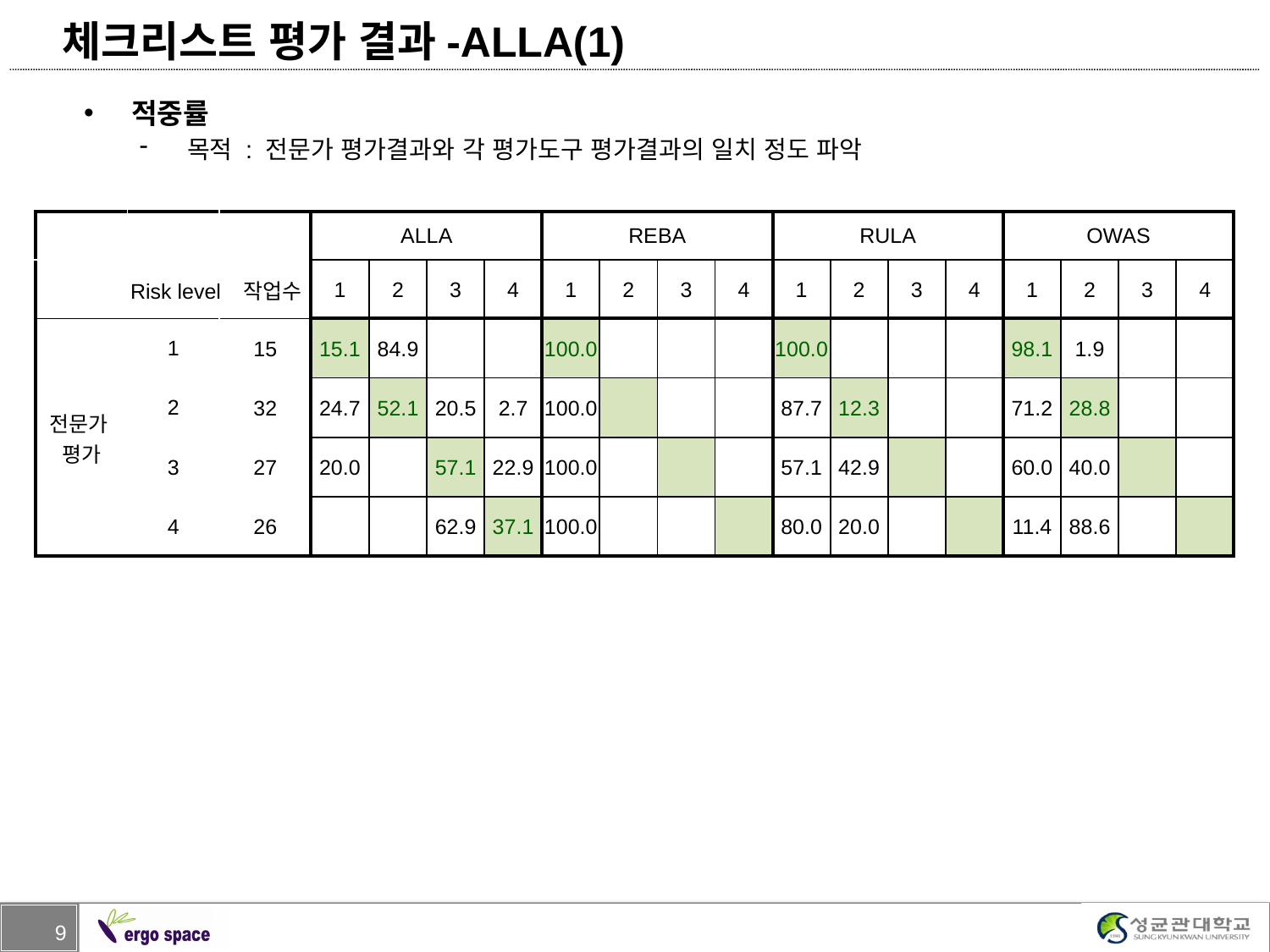

# 체크리스트 평가 결과-ALLA(1)
적중률
목적 : 전문가 평가결과와 각 평가도구 평가결과의 일치 정도 파악

|  |  |  | ALLA |  |  |  | REBA |  |  |  | RULA |  |  |  | OWAS |  |  |  |
| --- | --- | --- | --- | --- | --- | --- | --- | --- | --- | --- | --- | --- | --- | --- | --- | --- | --- | --- |
|  | Risk level 작업수 |  | 1 | 2 | 3 | 4 | 1 | 2 | 3 | 4 | 1 | 2 | 3 | 4 | 1 | 2 | 3 | 4 |
| 전문가 평가 | 1 | 15 | 15.1 | 84.9 |  |  | 100.0 |  |  |  | 100.0 |  |  |  | 98.1 | 1.9 |  |  |
|  | 2 | 32 | 24.7 | 52.1 | 20.5 | 2.7 | 100.0 |  |  |  | 87.7 | 12.3 |  |  | 71.2 | 28.8 |  |  |
|  | 3 | 27 | 20.0 |  | 57.1 | 22.9 | 100.0 |  |  |  | 57.1 | 42.9 |  |  | 60.0 | 40.0 |  |  |
|  | 4 | 26 |  |  | 62.9 | 37.1 | 100.0 |  |  |  | 80.0 | 20.0 |  |  | 11.4 | 88.6 |  |  |